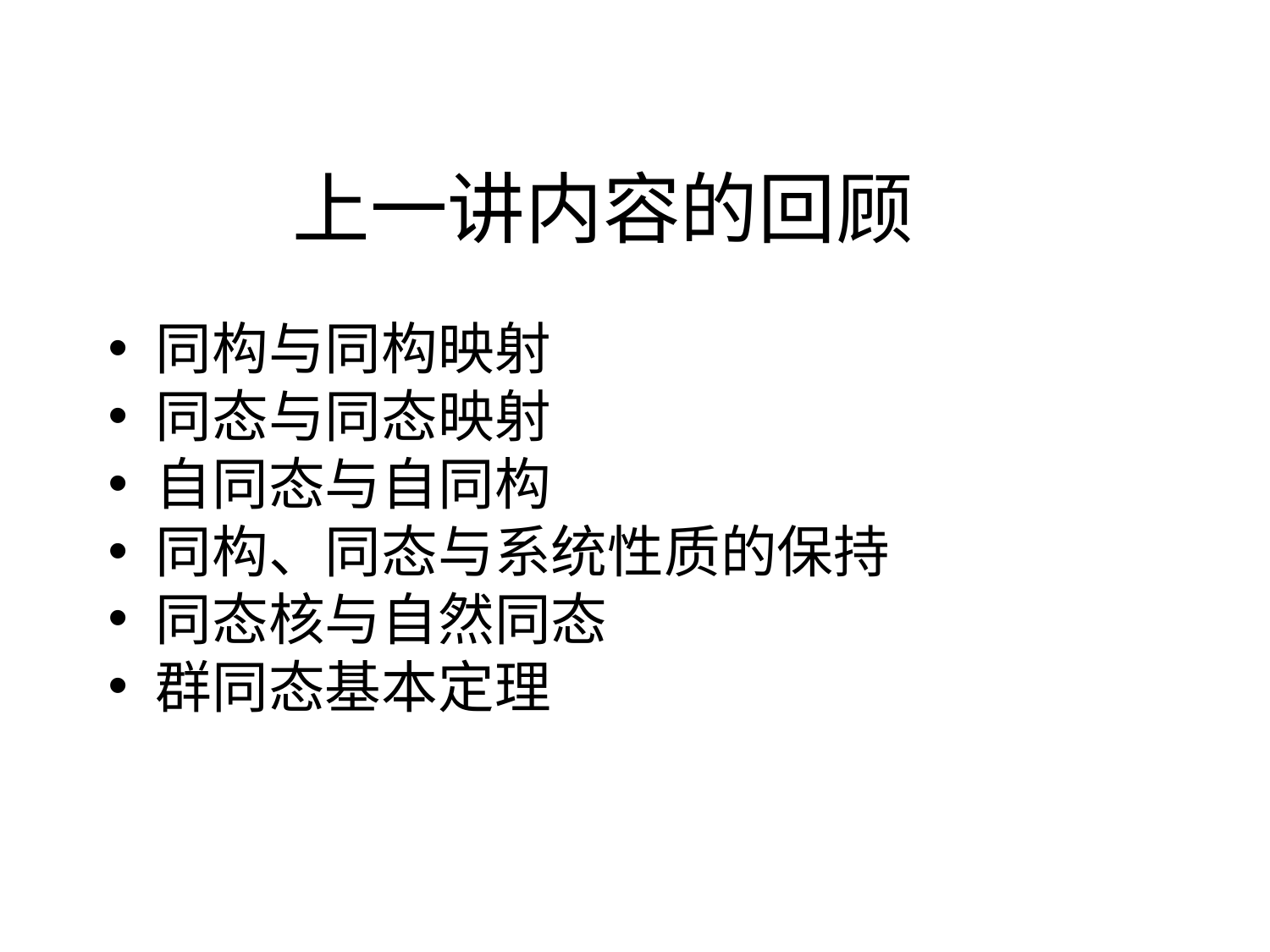

# 上一讲内容的回顾
同构与同构映射
同态与同态映射
自同态与自同构
同构、同态与系统性质的保持
同态核与自然同态
群同态基本定理